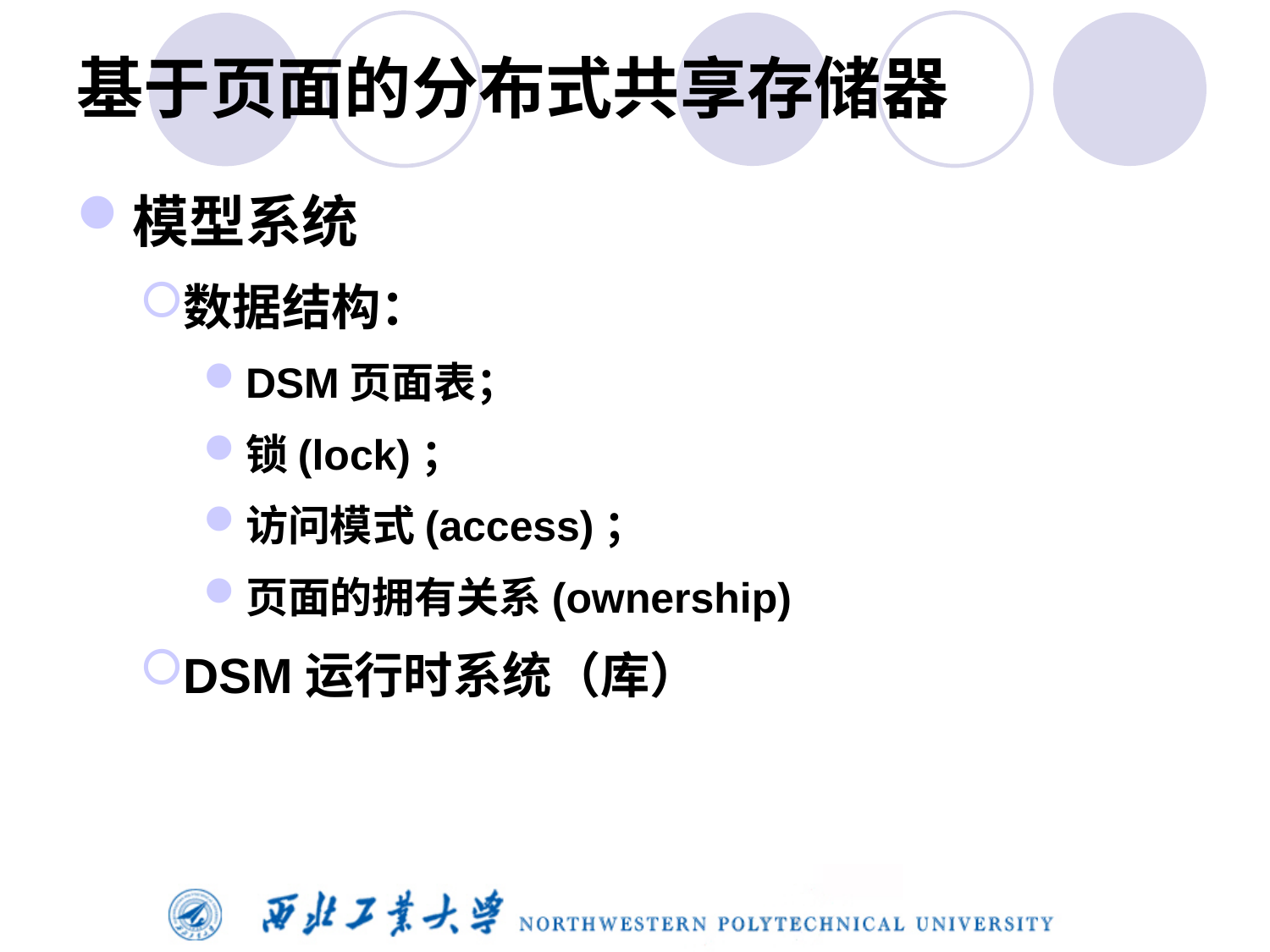

# 基于页面的分布式共享存储器
模型系统
数据结构：
DSM页面表；
锁(lock)；
访问模式(access)；
页面的拥有关系(ownership)
DSM运行时系统（库）